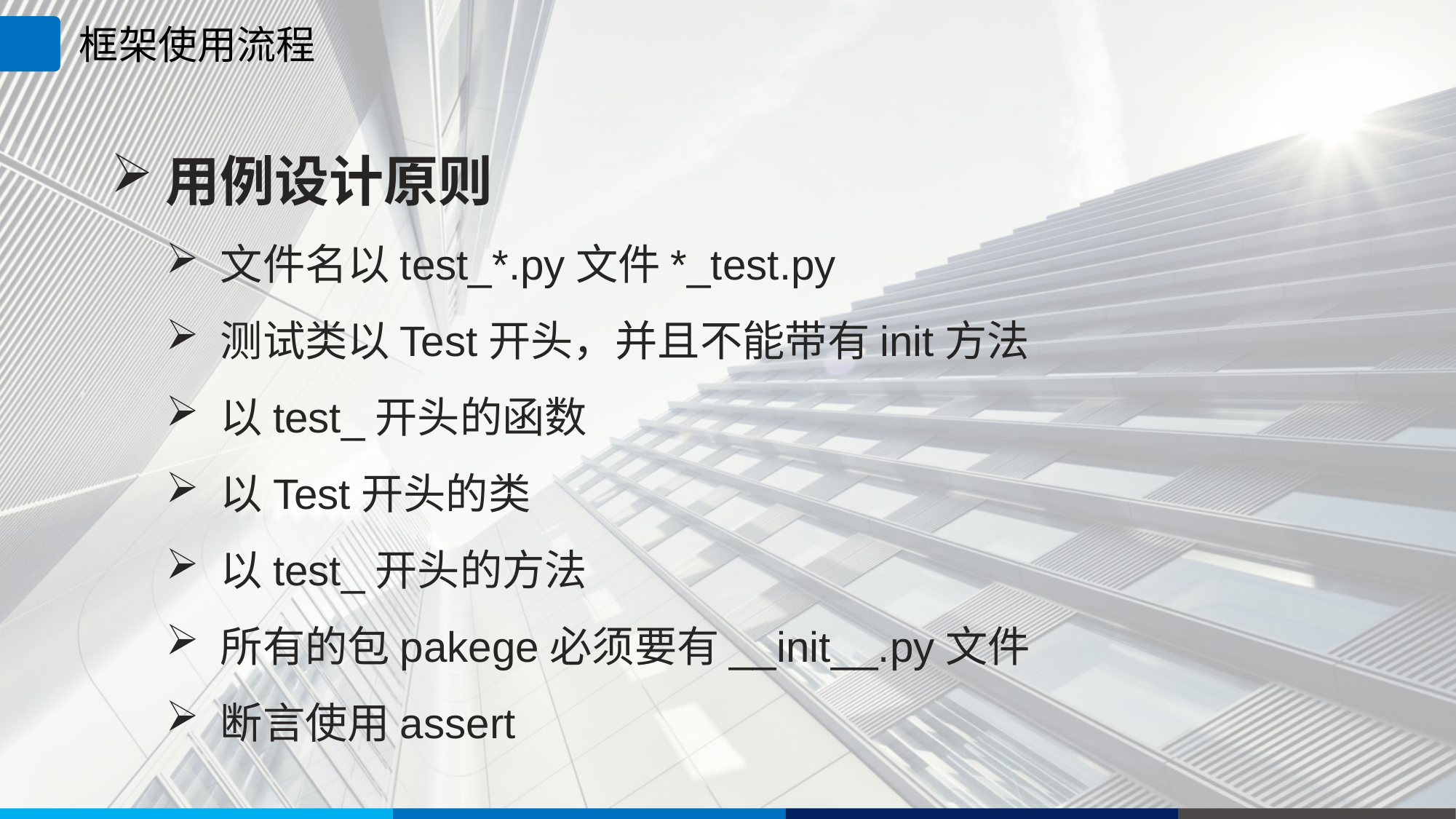

框架使用流程

用例设计原则
文件名以test_*.py文件*_test.py
测试类以Test开头，并且不能带有init方法
以test_开头的函数
以Test开头的类
以test_开头的方法
所有的包pakege必须要有__init__.py文件
断言使用assert